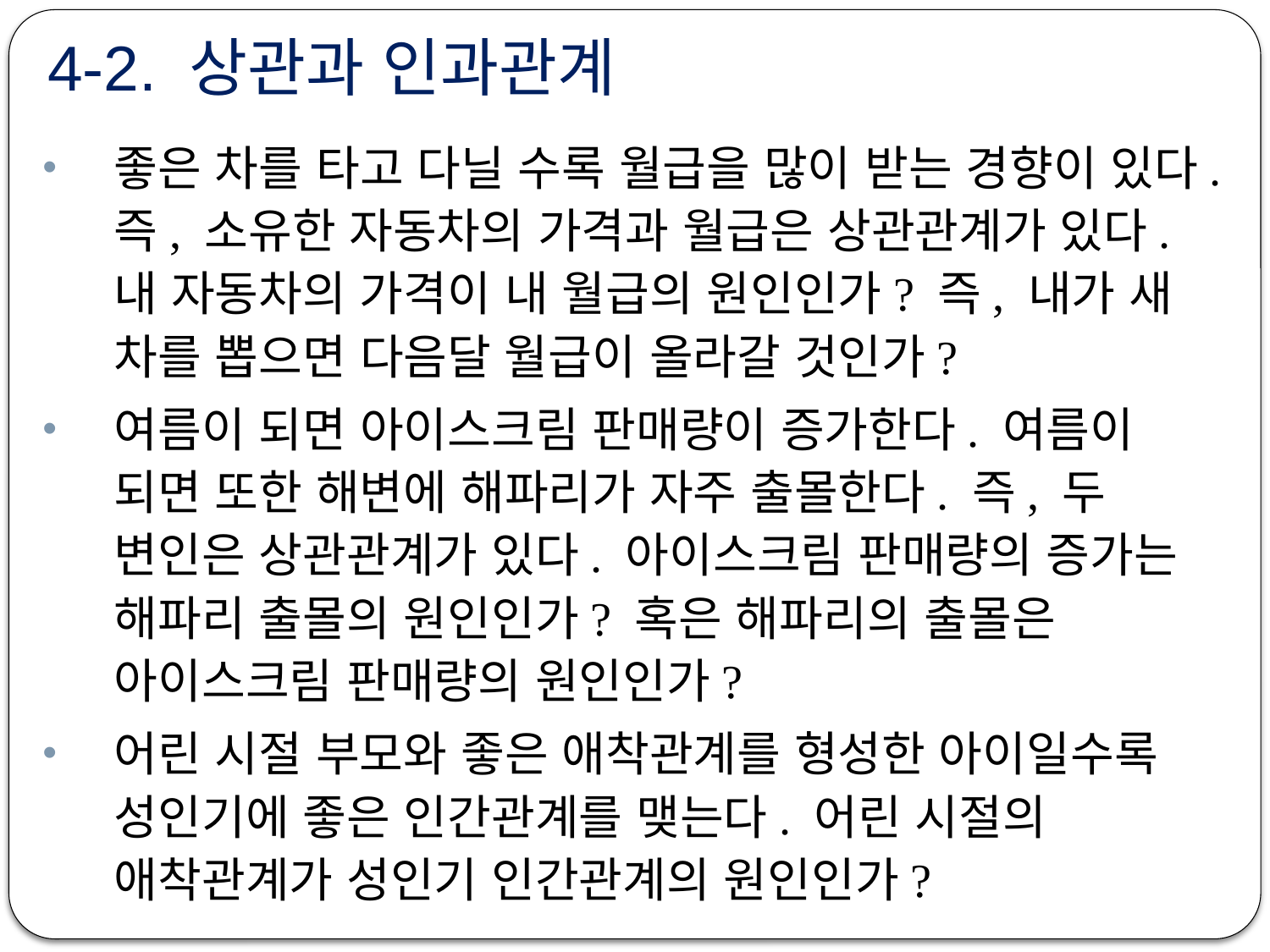

# 4-2. 상관과 인과관계
좋은 차를 타고 다닐 수록 월급을 많이 받는 경향이 있다. 즉, 소유한 자동차의 가격과 월급은 상관관계가 있다. 내 자동차의 가격이 내 월급의 원인인가? 즉, 내가 새 차를 뽑으면 다음달 월급이 올라갈 것인가?
여름이 되면 아이스크림 판매량이 증가한다. 여름이 되면 또한 해변에 해파리가 자주 출몰한다. 즉, 두 변인은 상관관계가 있다. 아이스크림 판매량의 증가는 해파리 출몰의 원인인가? 혹은 해파리의 출몰은 아이스크림 판매량의 원인인가?
어린 시절 부모와 좋은 애착관계를 형성한 아이일수록 성인기에 좋은 인간관계를 맺는다. 어린 시절의 애착관계가 성인기 인간관계의 원인인가?